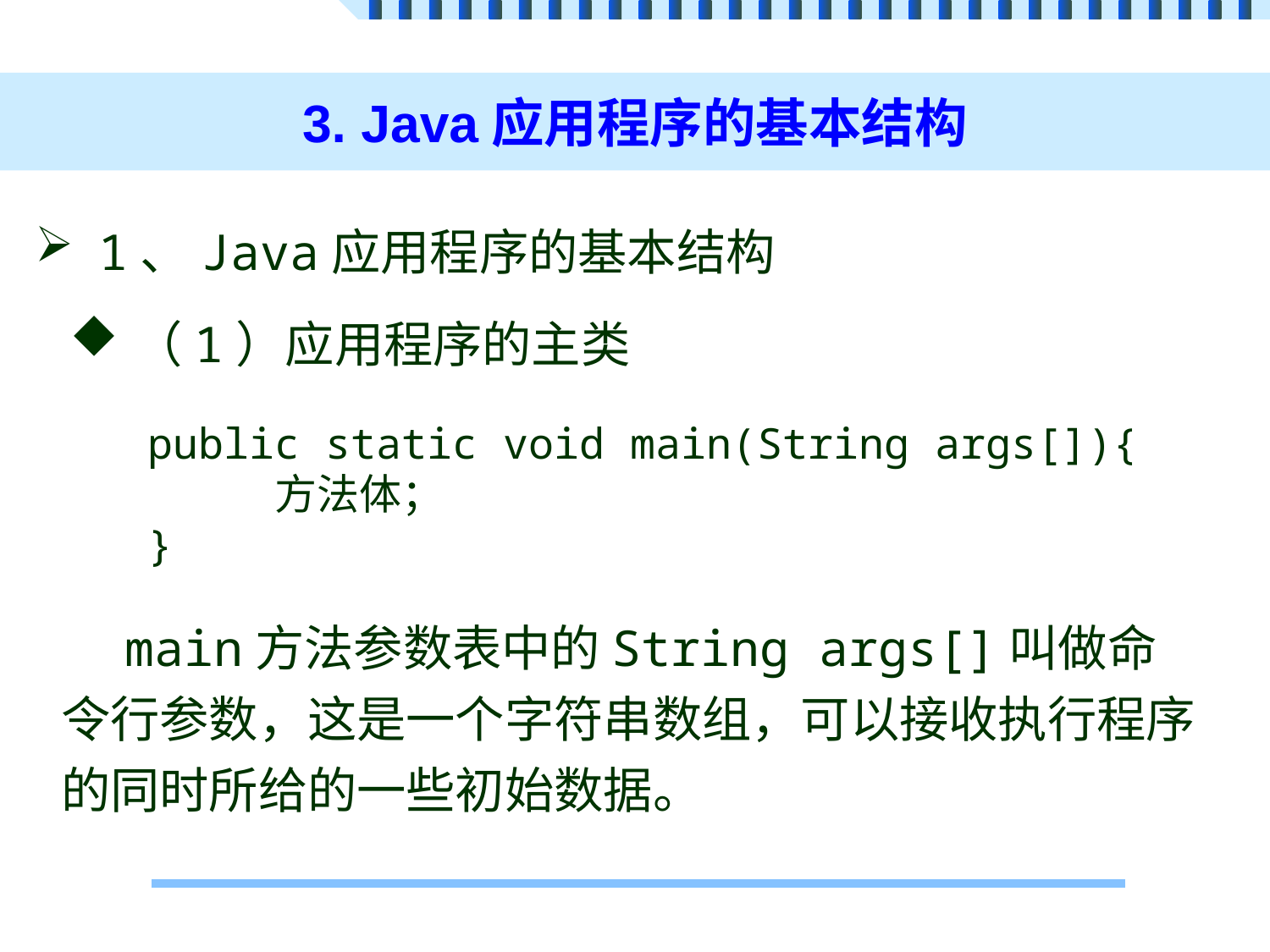

# 3. Java应用程序的基本结构
1、Java应用程序的基本结构
（1）应用程序的主类
public static void main(String args[]){
	方法体；
}
main方法参数表中的String args[]叫做命令行参数，这是一个字符串数组，可以接收执行程序的同时所给的一些初始数据。